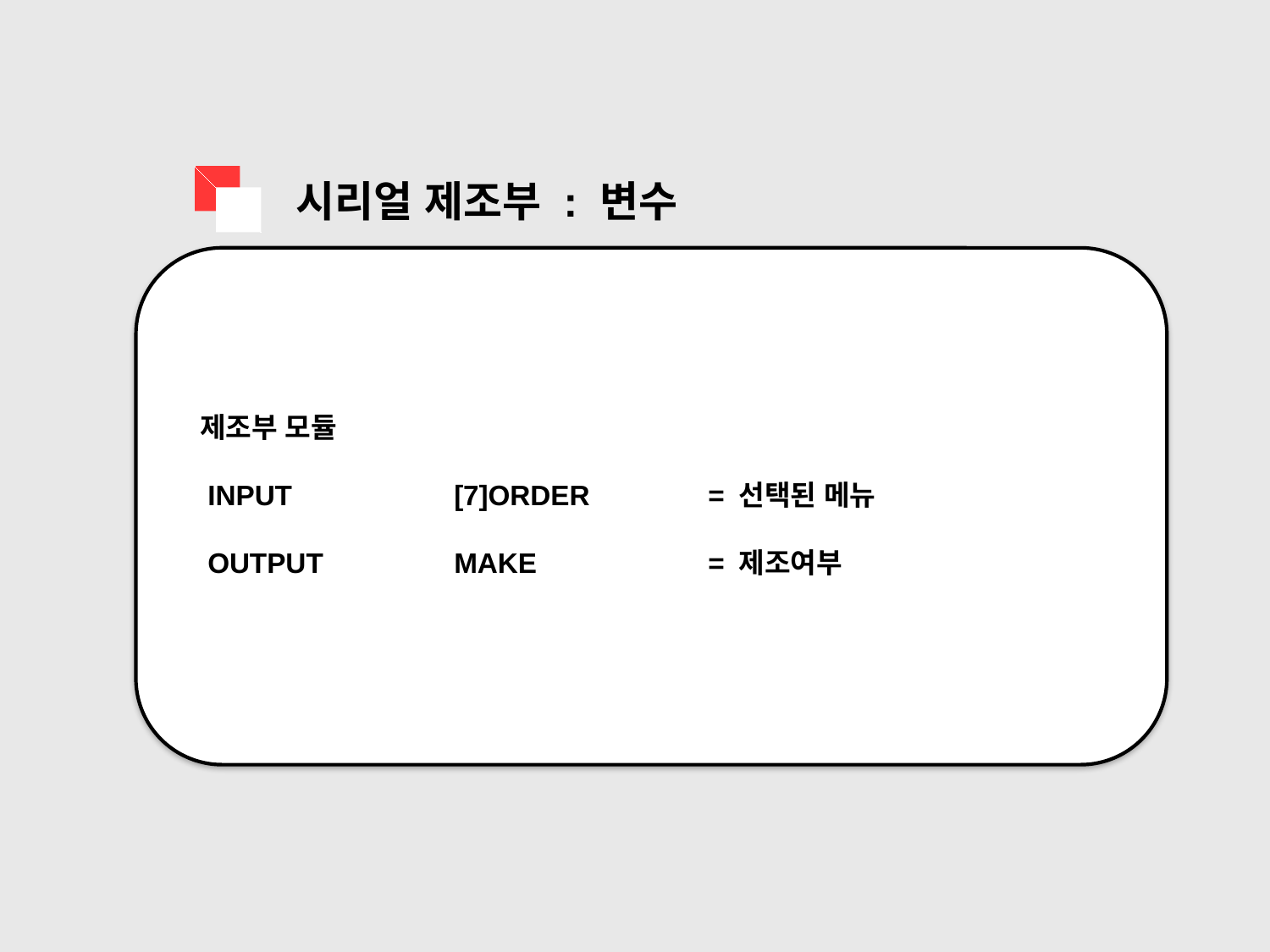

시리얼 제조부 : 변수

제조부 모듈

 INPUT		[7]ORDER	= 선택된 메뉴

 OUTPUT		MAKE		= 제조여부